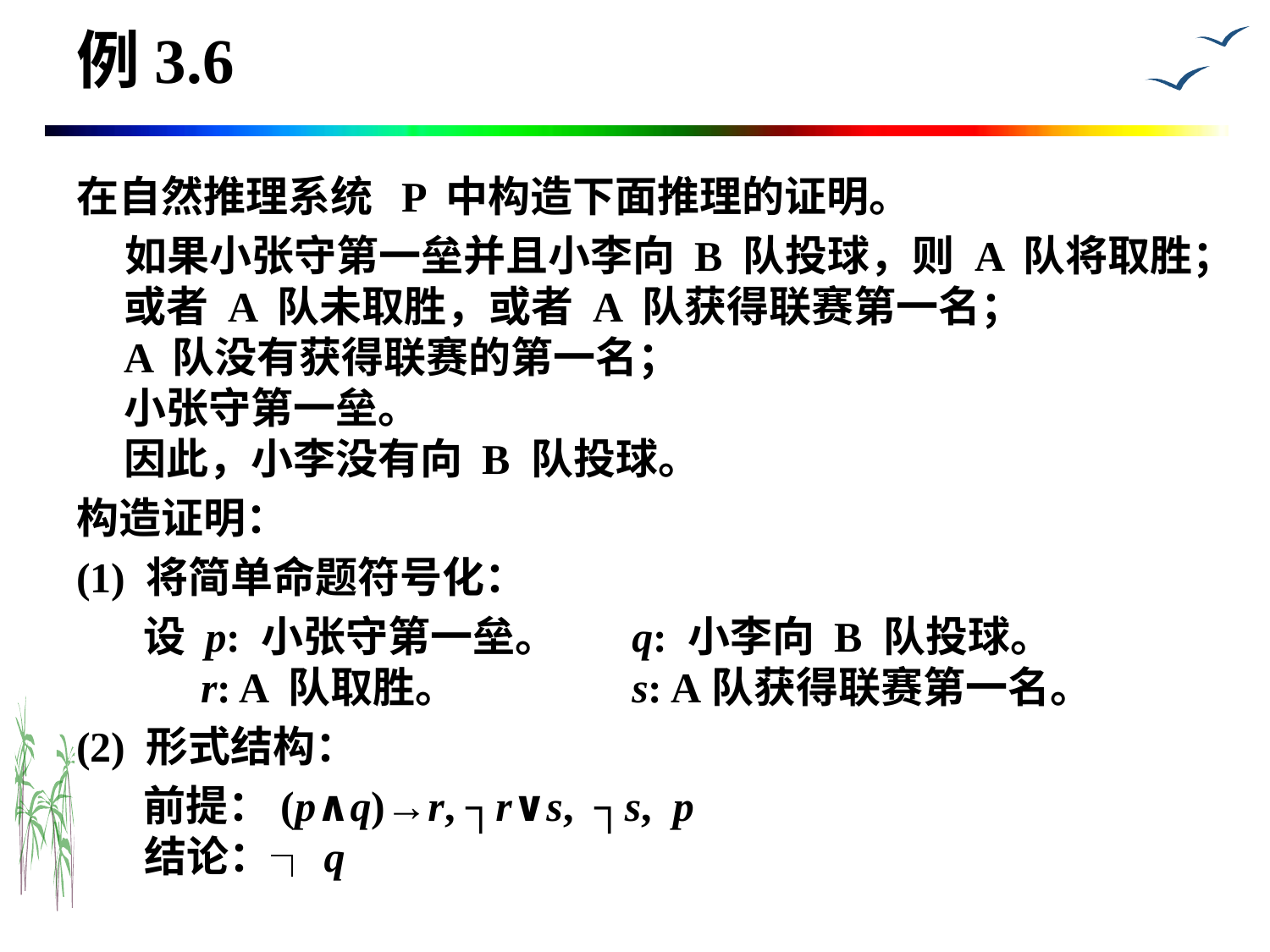

# 例3.6
在自然推理系统  P 中构造下面推理的证明。
    如果小张守第一垒并且小李向 B 队投球，则 A 队将取胜；或者 A 队未取胜，或者 A 队获得联赛第一名；
A 队没有获得联赛的第一名；
小张守第一垒。
因此，小李没有向 B 队投球。
构造证明：
(1) 将简单命题符号化：
      设 p: 小张守第一垒。 	q: 小李向 B 队投球。
       r: A 队取胜。		s: A队获得联赛第一名。
(2) 形式结构：
      前提：(p∧q)→r, ┐r∨s,  ┐s,  p
 结论：┐q